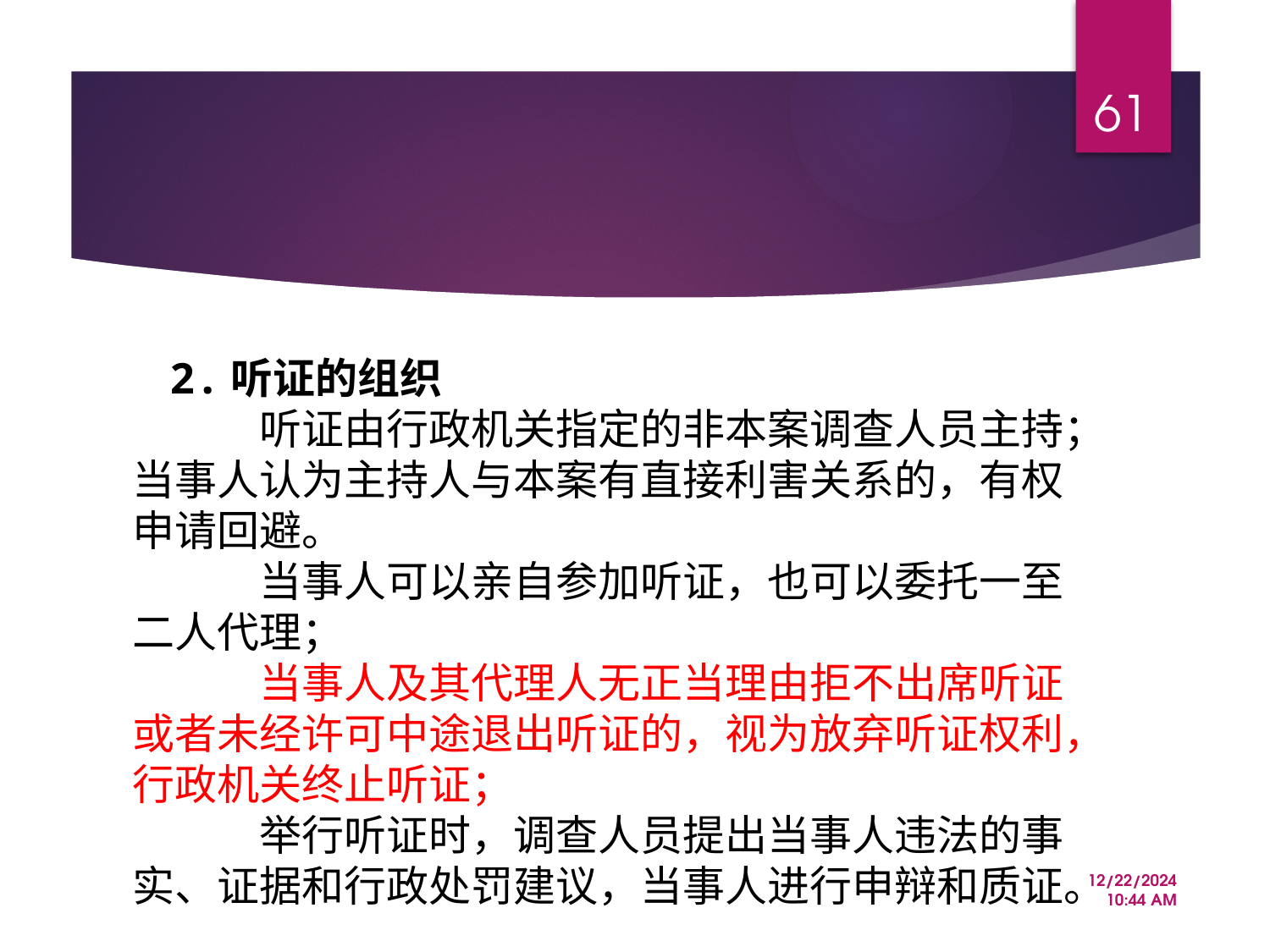

61
#
2.听证的组织
	听证由行政机关指定的非本案调查人员主持；当事人认为主持人与本案有直接利害关系的，有权申请回避。
	当事人可以亲自参加听证，也可以委托一至二人代理；
	当事人及其代理人无正当理由拒不出席听证或者未经许可中途退出听证的，视为放弃听证权利，行政机关终止听证；
	举行听证时，调查人员提出当事人违法的事实、证据和行政处罚建议，当事人进行申辩和质证。

12/22/2024 10:44 AM